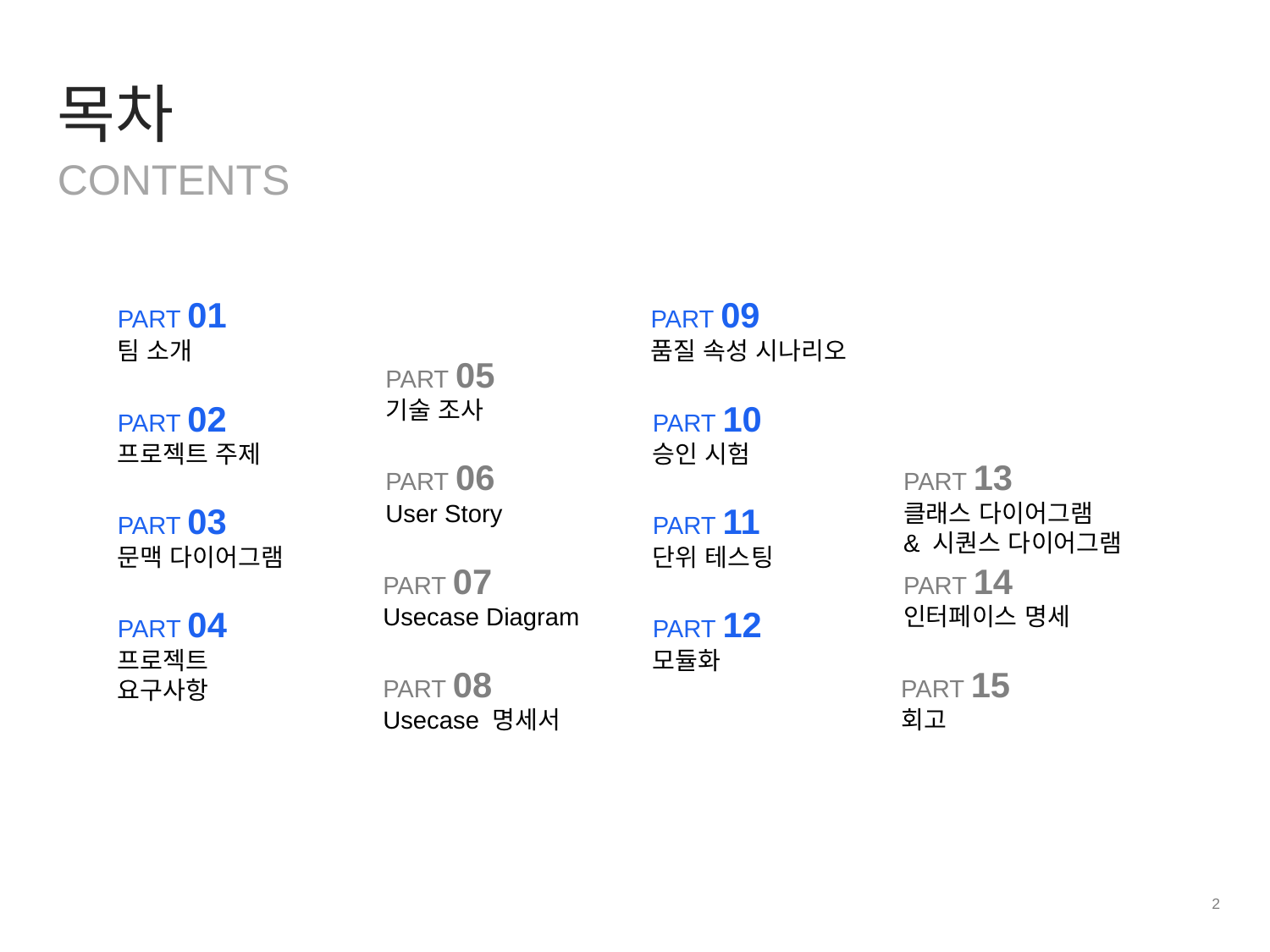

목차
CONTENTS
PART 01
팀 소개
PART 09
품질 속성 시나리오
PART 05
기술 조사
PART 02
프로젝트 주제
PART 10
승인 시험
PART 06
User Story
PART 13
클래스 다이어그램
& 시퀀스 다이어그램
PART 03
문맥 다이어그램
PART 11
단위 테스팅
PART 07
Usecase Diagram
PART 14
인터페이스 명세

PART 04
프로젝트
요구사항
PART 12
모듈화
PART 08
Usecase 명세서
PART 15
회고